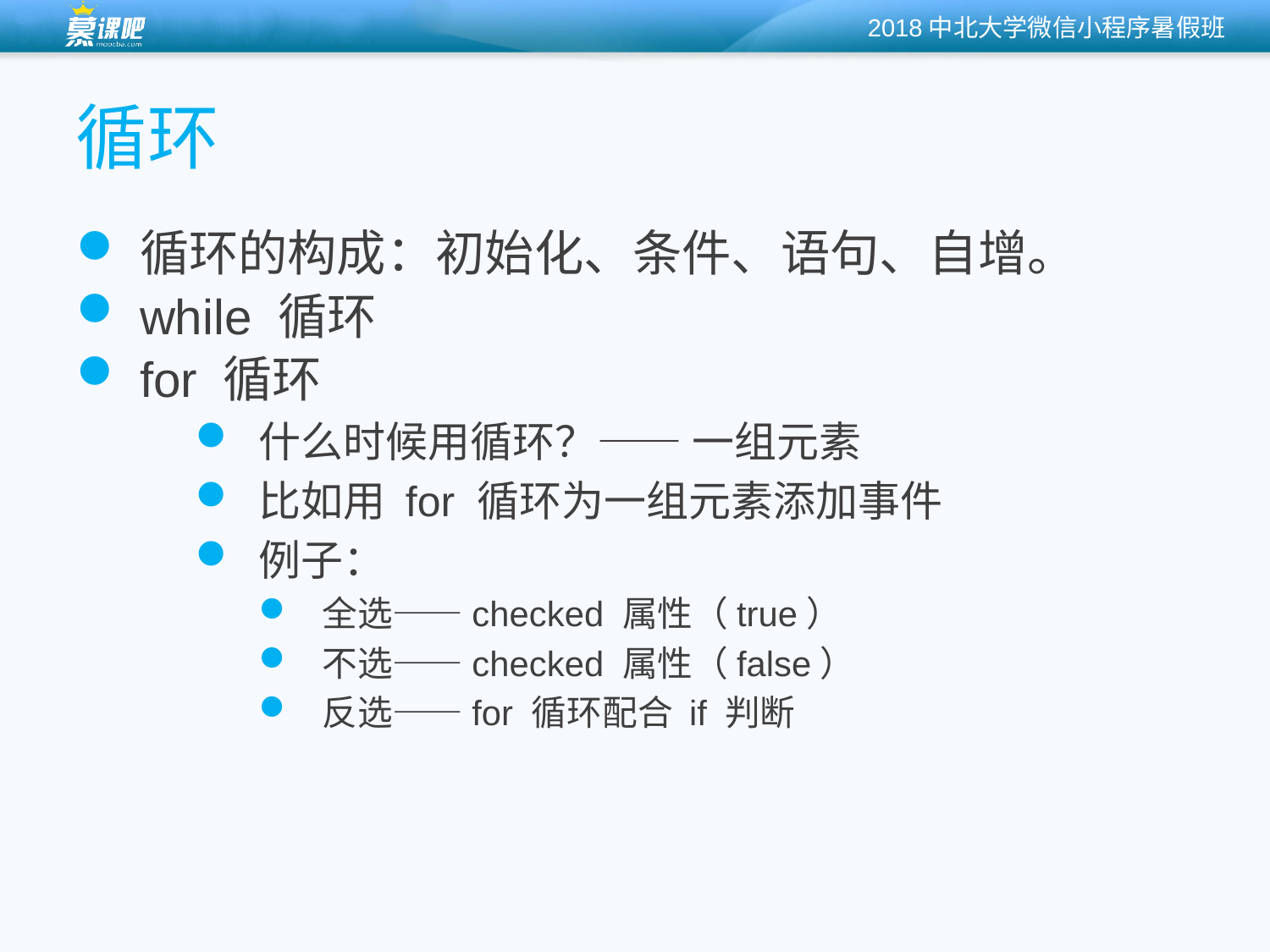

# 循环
循环的构成：初始化、条件、语句、自增。
while 循环
for 循环
什么时候用循环？—— 一组元素
比如用 for 循环为一组元素添加事件
例子：
全选——checked 属性（true）
不选——checked 属性（false）
反选——for 循环配合 if 判断